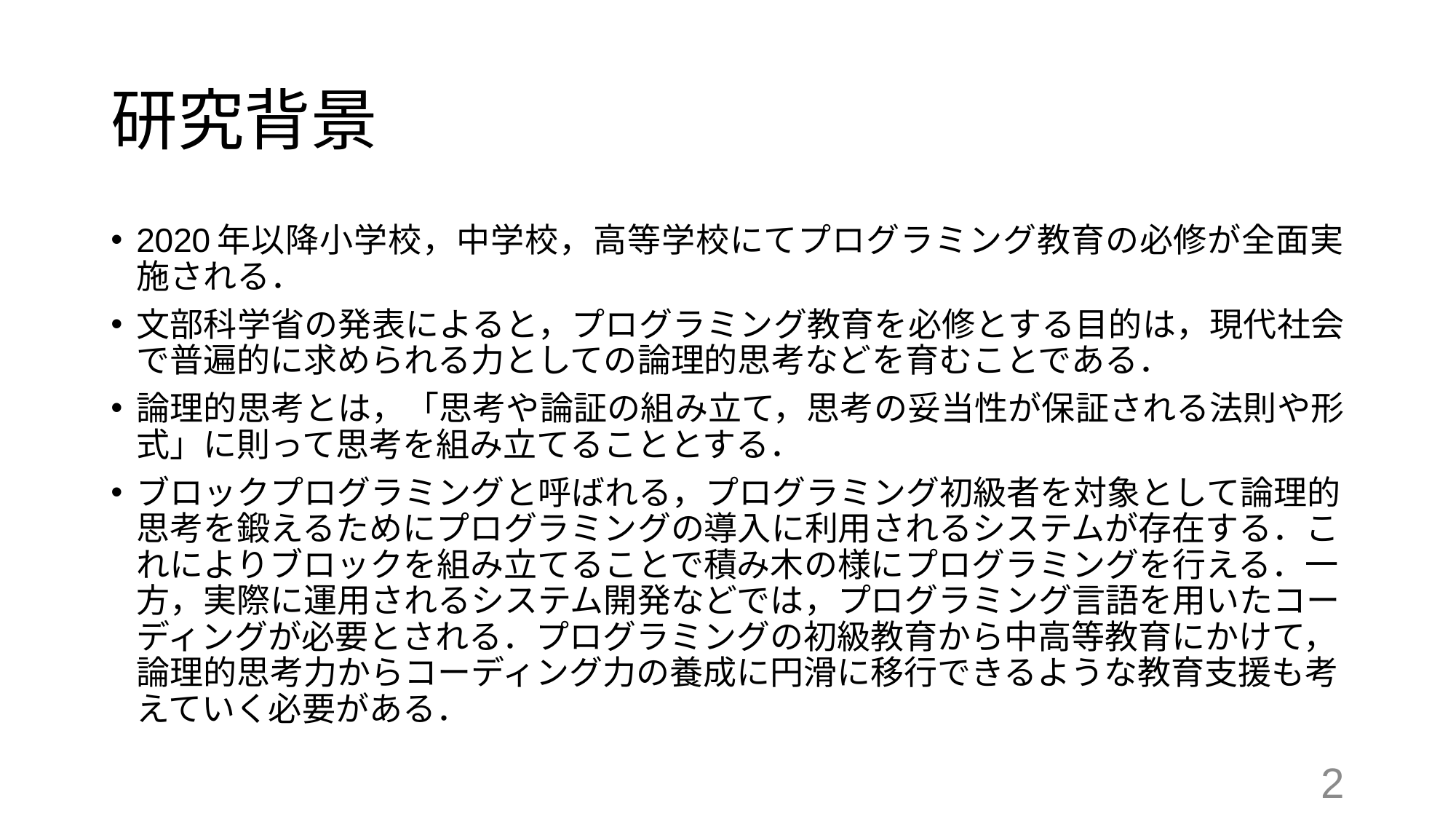

# 研究背景
2020年以降小学校，中学校，高等学校にてプログラミング教育の必修が全面実施される．
文部科学省の発表によると，プログラミング教育を必修とする目的は，現代社会で普遍的に求められる力としての論理的思考などを育むことである．
論理的思考とは，「思考や論証の組み立て，思考の妥当性が保証される法則や形式」に則って思考を組み立てることとする．
ブロックプログラミングと呼ばれる，プログラミング初級者を対象として論理的思考を鍛えるためにプログラミングの導入に利用されるシステムが存在する．これによりブロックを組み立てることで積み木の様にプログラミングを行える．一方，実際に運用されるシステム開発などでは，プログラミング言語を用いたコーディングが必要とされる．プログラミングの初級教育から中高等教育にかけて，論理的思考力からコーディング力の養成に円滑に移行できるような教育支援も考えていく必要がある．

2